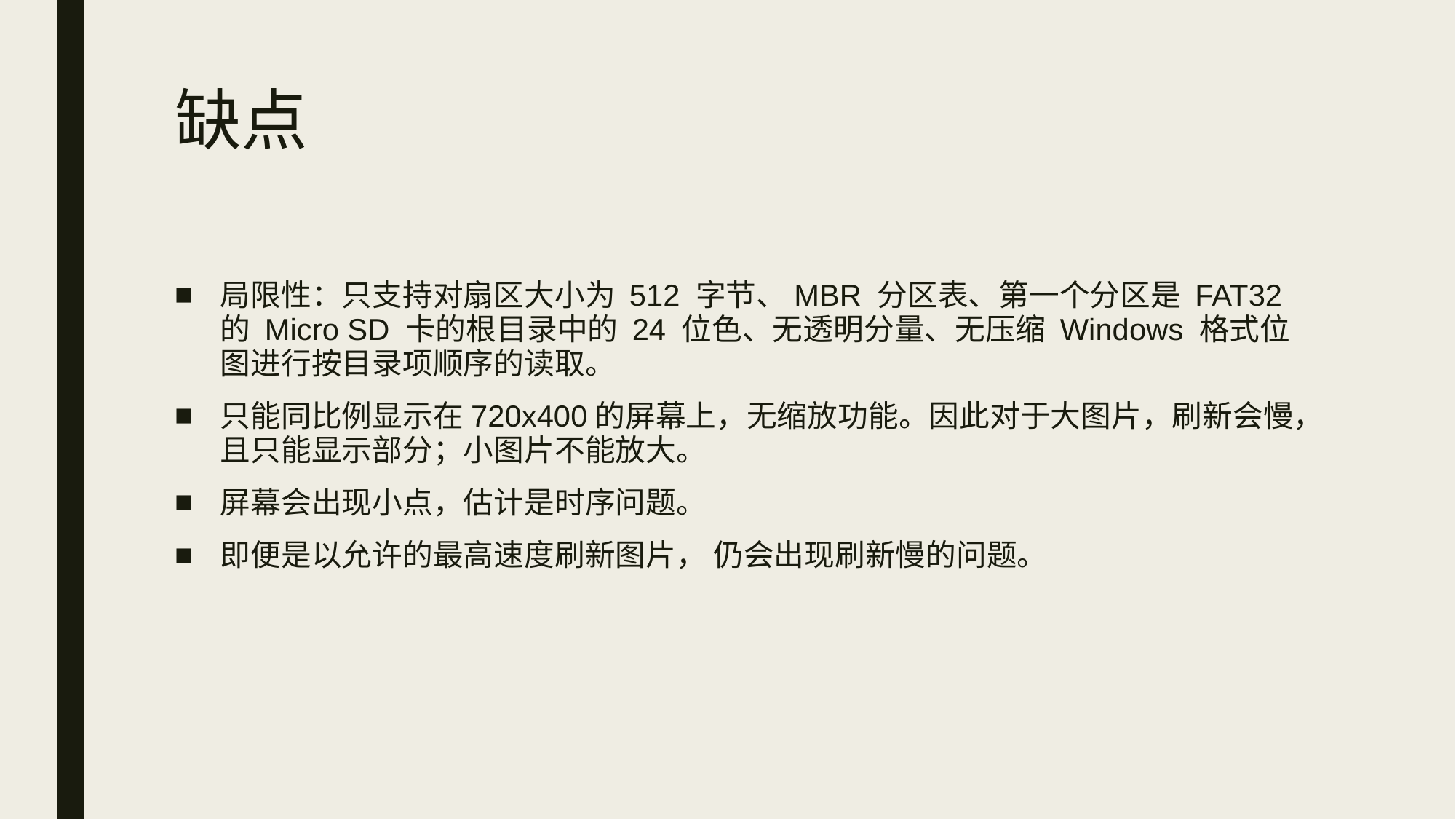

# 缺点
局限性：只支持对扇区大小为 512 字节、MBR 分区表、第一个分区是 FAT32 的 Micro SD 卡的根目录中的 24 位色、无透明分量、无压缩 Windows 格式位图进行按目录项顺序的读取。
只能同比例显示在720x400的屏幕上，无缩放功能。因此对于大图片，刷新会慢，且只能显示部分；小图片不能放大。
屏幕会出现小点，估计是时序问题。
即便是以允许的最高速度刷新图片， 仍会出现刷新慢的问题。